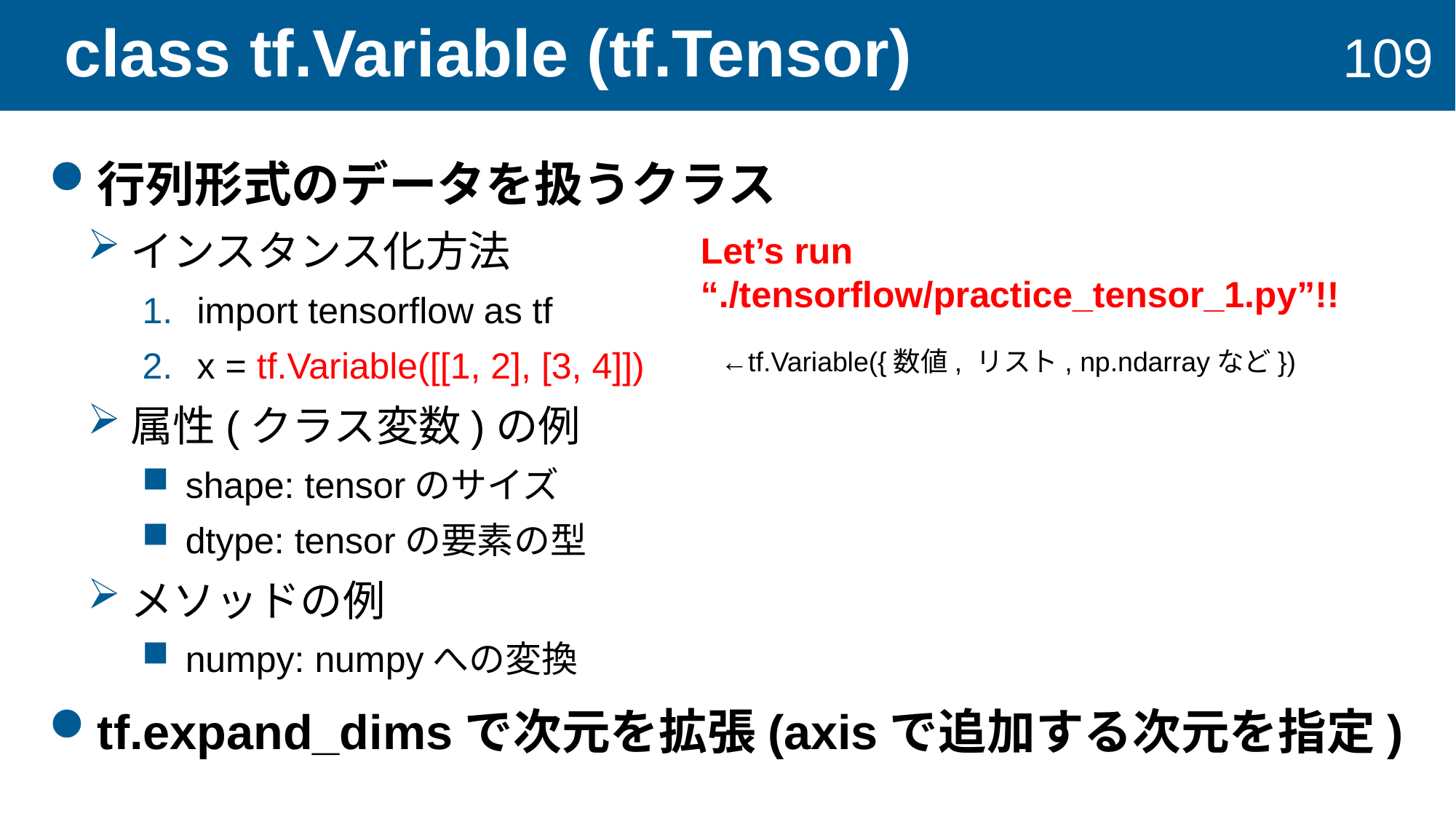

# class tf.Variable (tf.Tensor)
109
行列形式のデータを扱うクラス
インスタンス化方法
import tensorflow as tf
x = tf.Variable([[1, 2], [3, 4]])
属性(クラス変数)の例
shape: tensorのサイズ
dtype: tensorの要素の型
メソッドの例
numpy: numpyへの変換
tf.expand_dimsで次元を拡張(axisで追加する次元を指定)
Let’s run “./tensorflow/practice_tensor_1.py”!!
←tf.Variable({数値, リスト, np.ndarrayなど})